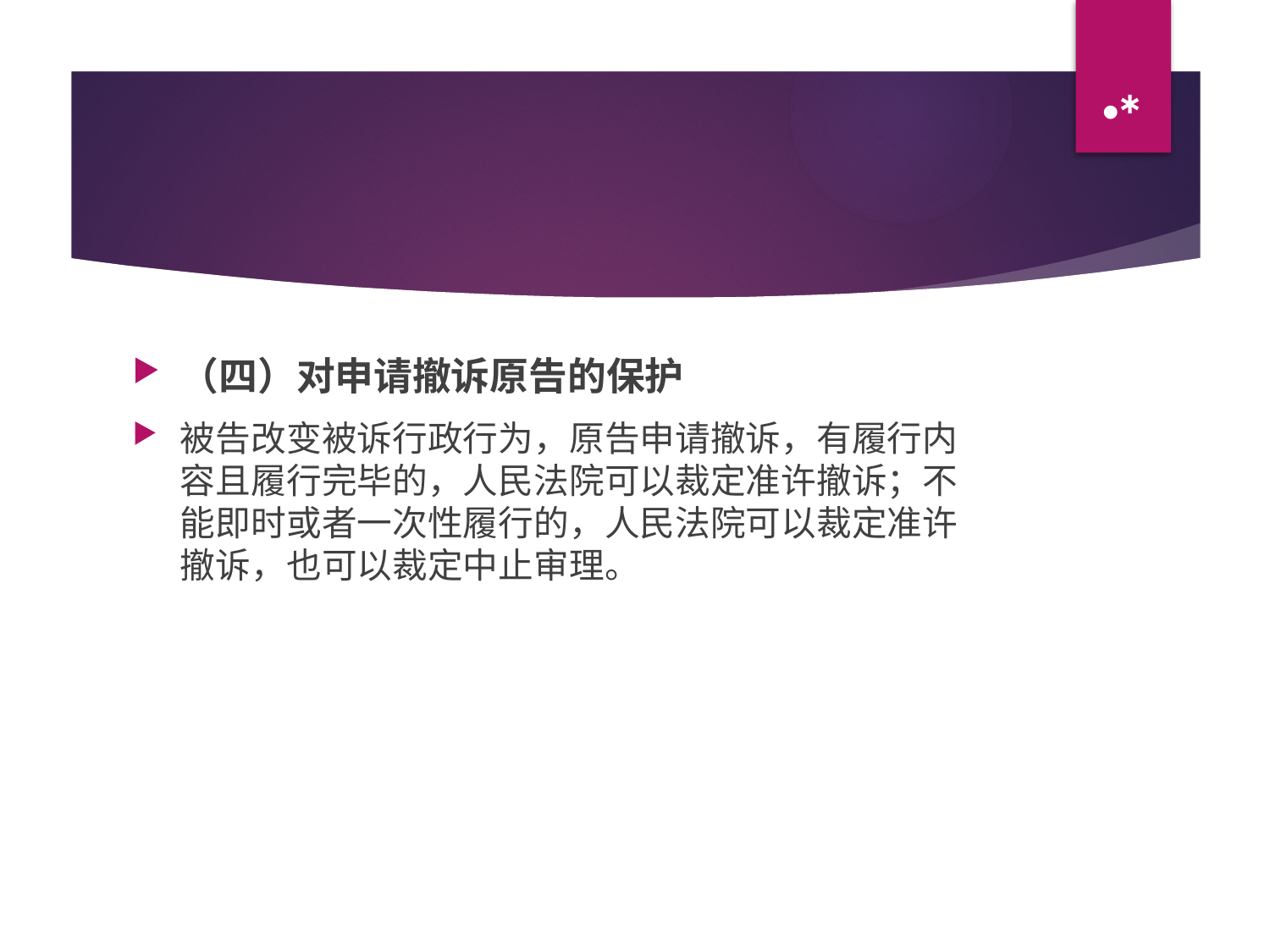

*
#
（四）对申请撤诉原告的保护
被告改变被诉行政行为，原告申请撤诉，有履行内容且履行完毕的，人民法院可以裁定准许撤诉；不能即时或者一次性履行的，人民法院可以裁定准许撤诉，也可以裁定中止审理。